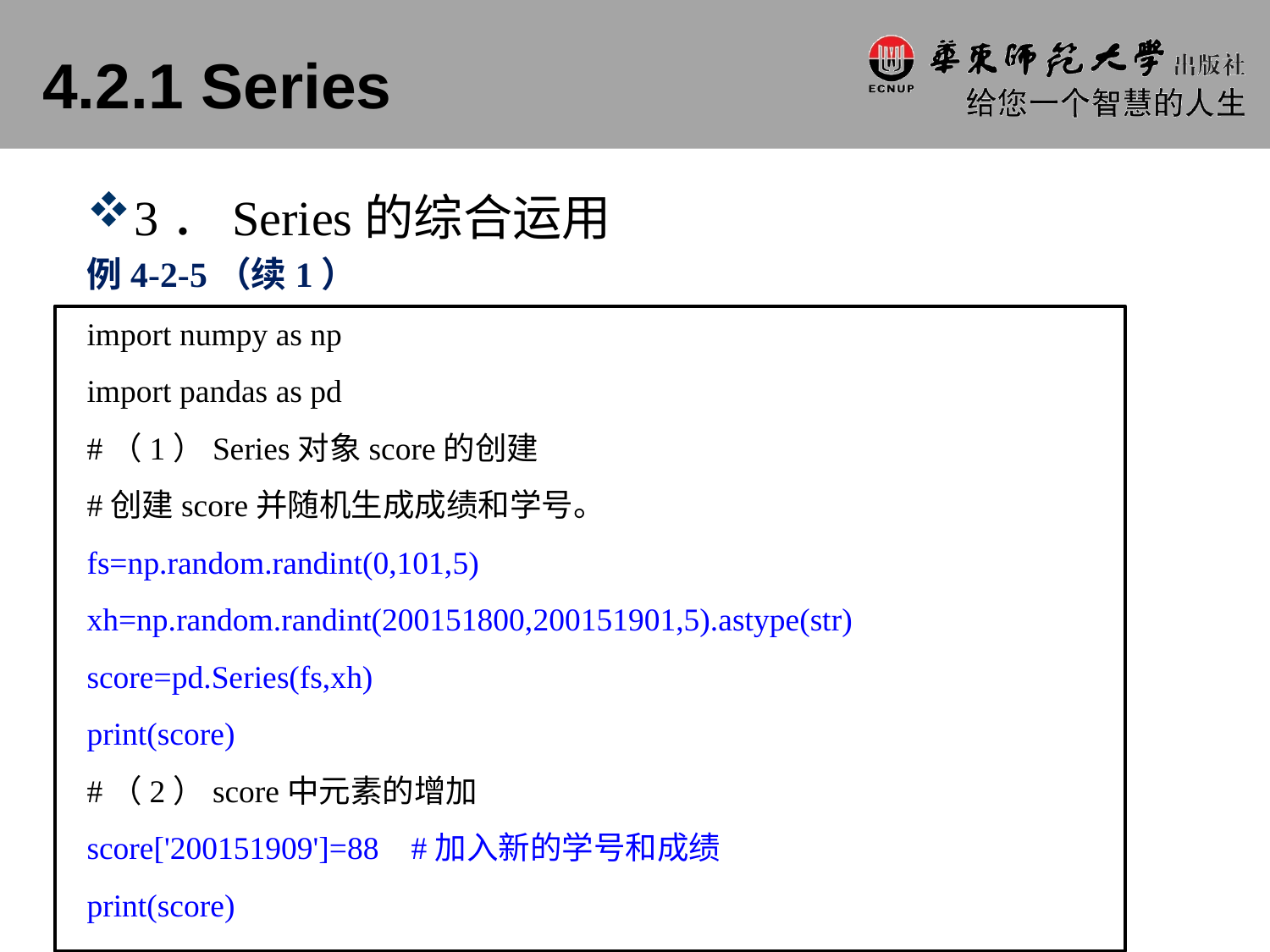

# 4.2.1 Series
3．Series的综合运用
例4-2-5（续1）
import numpy as np
import pandas as pd
#（1）Series对象score的创建
#创建score并随机生成成绩和学号。
fs=np.random.randint(0,101,5)
xh=np.random.randint(200151800,200151901,5).astype(str)
score=pd.Series(fs,xh)
print(score)
#（2）score中元素的增加
score['200151909']=88    #加入新的学号和成绩
print(score)